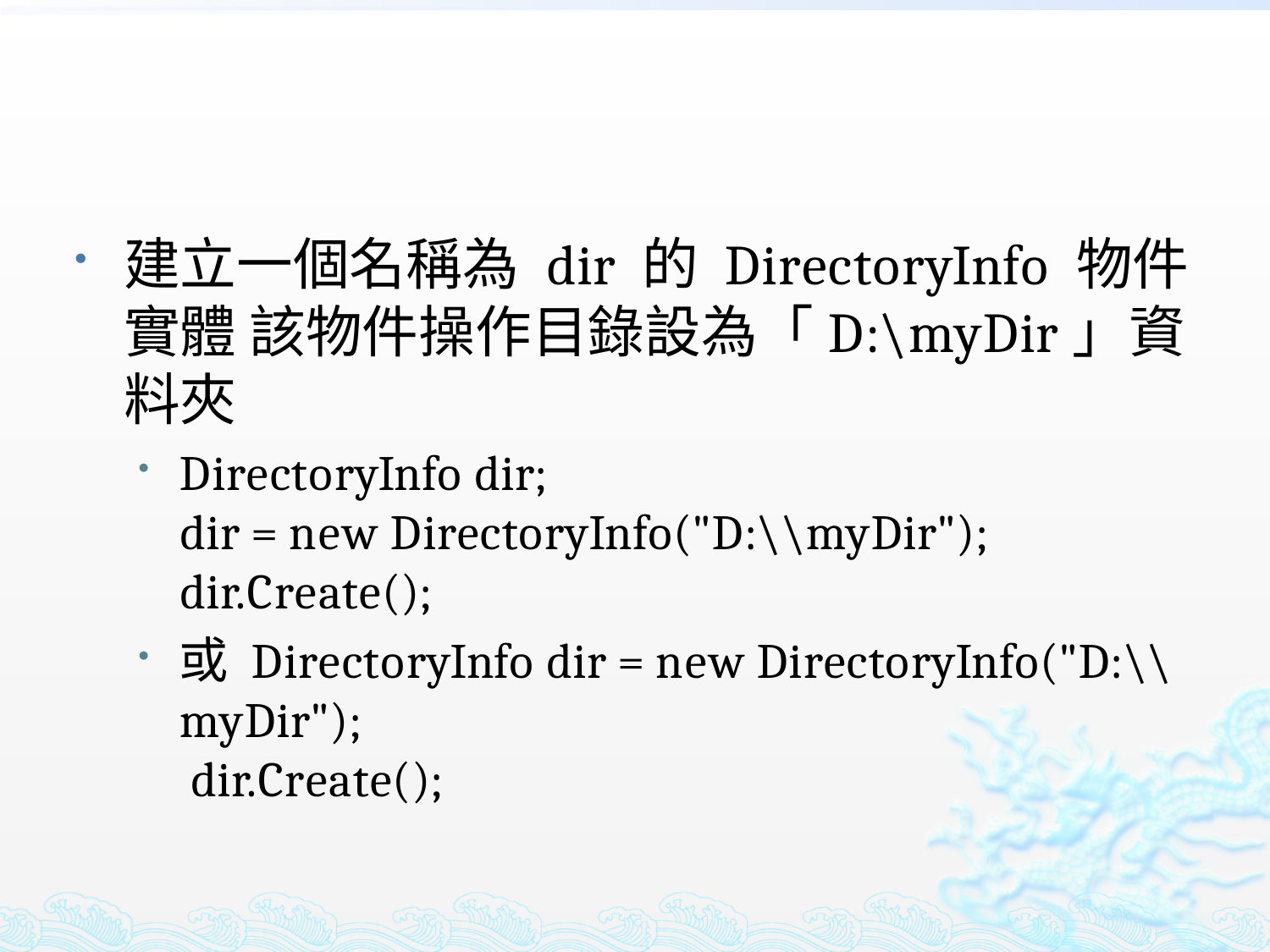

#
建立一個名稱為 dir 的 DirectoryInfo 物件實體 該物件操作目錄設為「D:\myDir」資料夾
DirectoryInfo dir;
dir = new DirectoryInfo("D:\\myDir");
dir.Create();
或 DirectoryInfo dir = new DirectoryInfo("D:\\myDir");
 dir.Create();